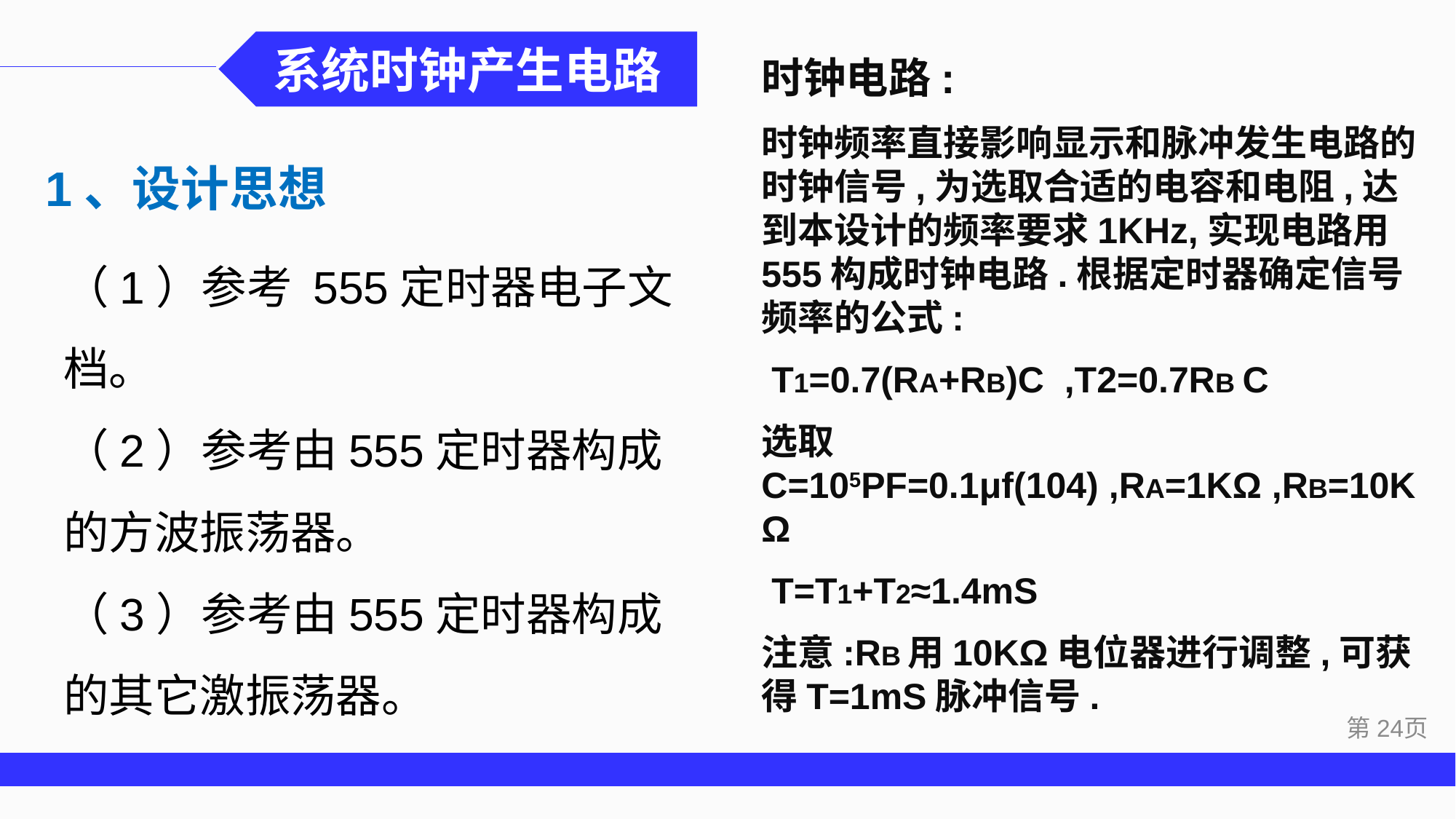

系统时钟产生电路
时钟电路:
时钟频率直接影响显示和脉冲发生电路的时钟信号,为选取合适的电容和电阻,达到本设计的频率要求1KHz,实现电路用555构成时钟电路.根据定时器确定信号频率的公式:
 T1=0.7(RA+RB)C  ,T2=0.7RB C
选取C=105PF=0.1μf(104) ,RA=1KΩ ,RB=10KΩ
 T=T1+T2≈1.4mS
注意:RB用10KΩ电位器进行调整,可获得T=1mS脉冲信号.
1、设计思想
（1）参考 555定时器电子文档。
（2）参考由555定时器构成的方波振荡器。
（3）参考由555定时器构成的其它激振荡器。
第24页